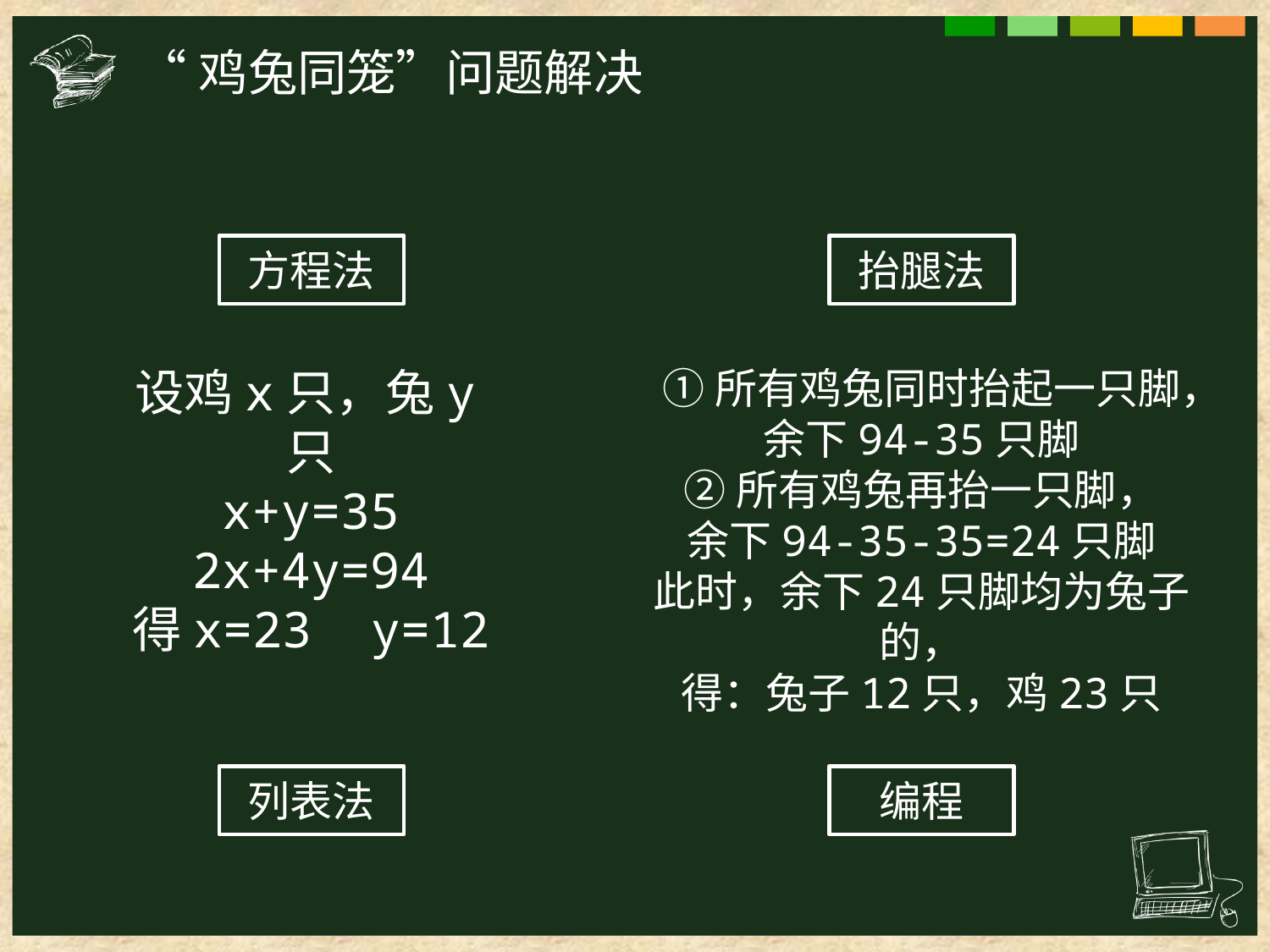

“鸡兔同笼”问题解决
方程法
抬腿法
设鸡x只，兔y只
x+y=35
2x+4y=94
得x=23  y=12
①所有鸡兔同时抬起一只脚，余下94-35只脚
②所有鸡兔再抬一只脚，
余下94-35-35=24只脚
此时，余下24只脚均为兔子的，
得：兔子12只，鸡23只
列表法
编程